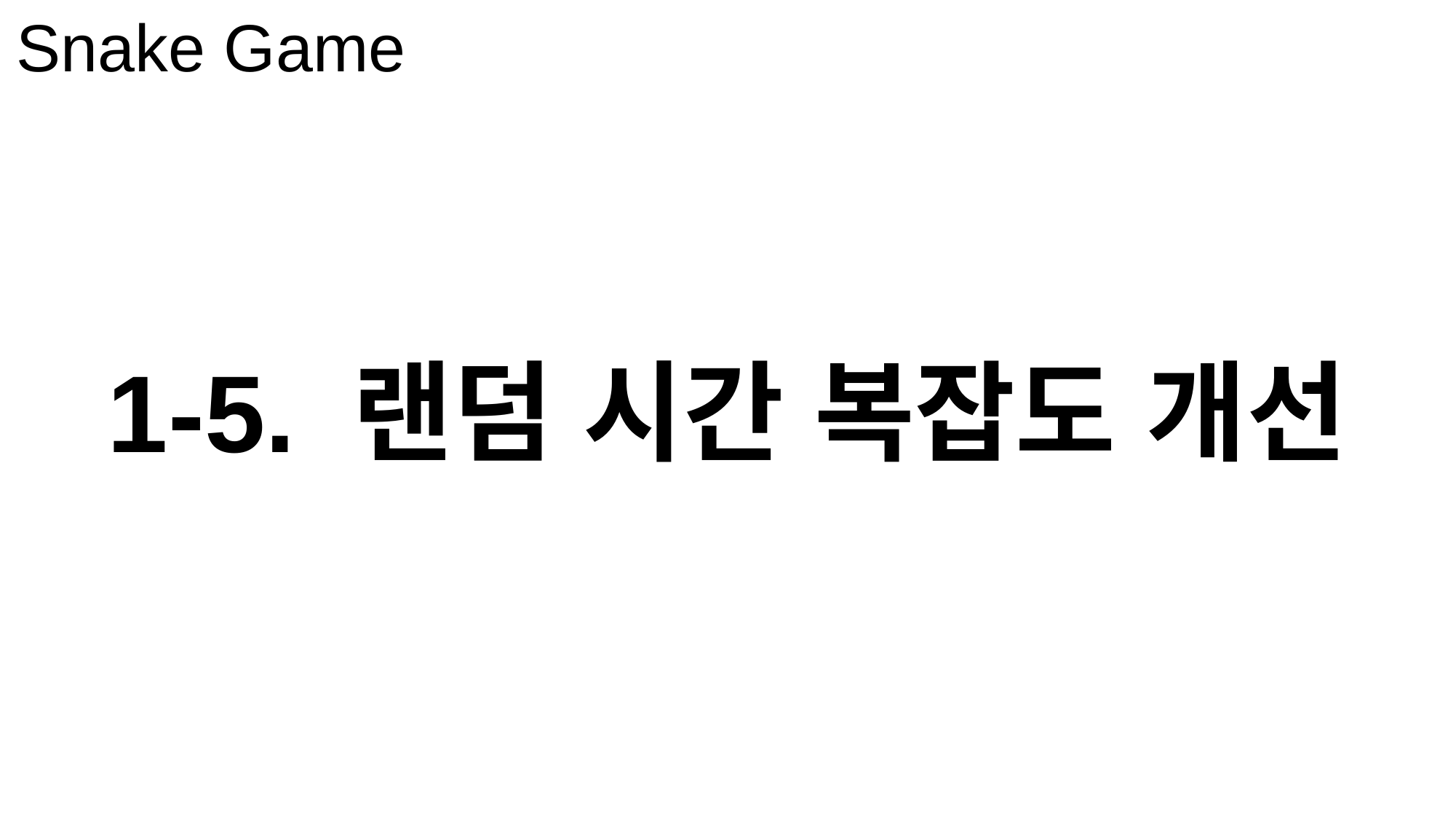

Snake Game
1-5. 랜덤 시간 복잡도 개선